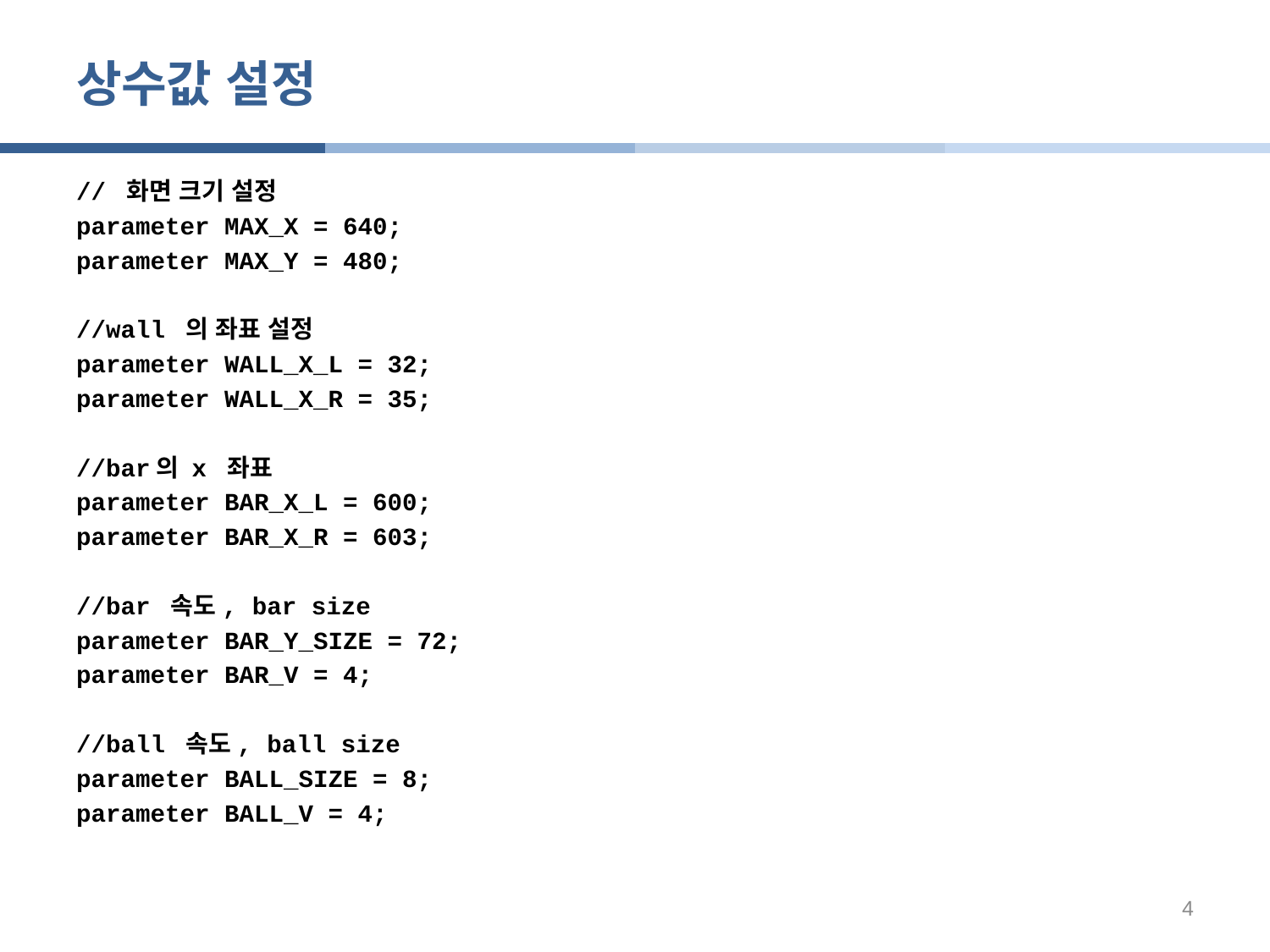

# 상수값 설정
// 화면 크기 설정
parameter MAX_X = 640;
parameter MAX_Y = 480;

//wall 의 좌표 설정
parameter WALL_X_L = 32;
parameter WALL_X_R = 35;

//bar의 x 좌표
parameter BAR_X_L = 600;
parameter BAR_X_R = 603;

//bar 속도, bar size
parameter BAR_Y_SIZE = 72;
parameter BAR_V = 4;

//ball 속도, ball size
parameter BALL_SIZE = 8;
parameter BALL_V = 4;
4